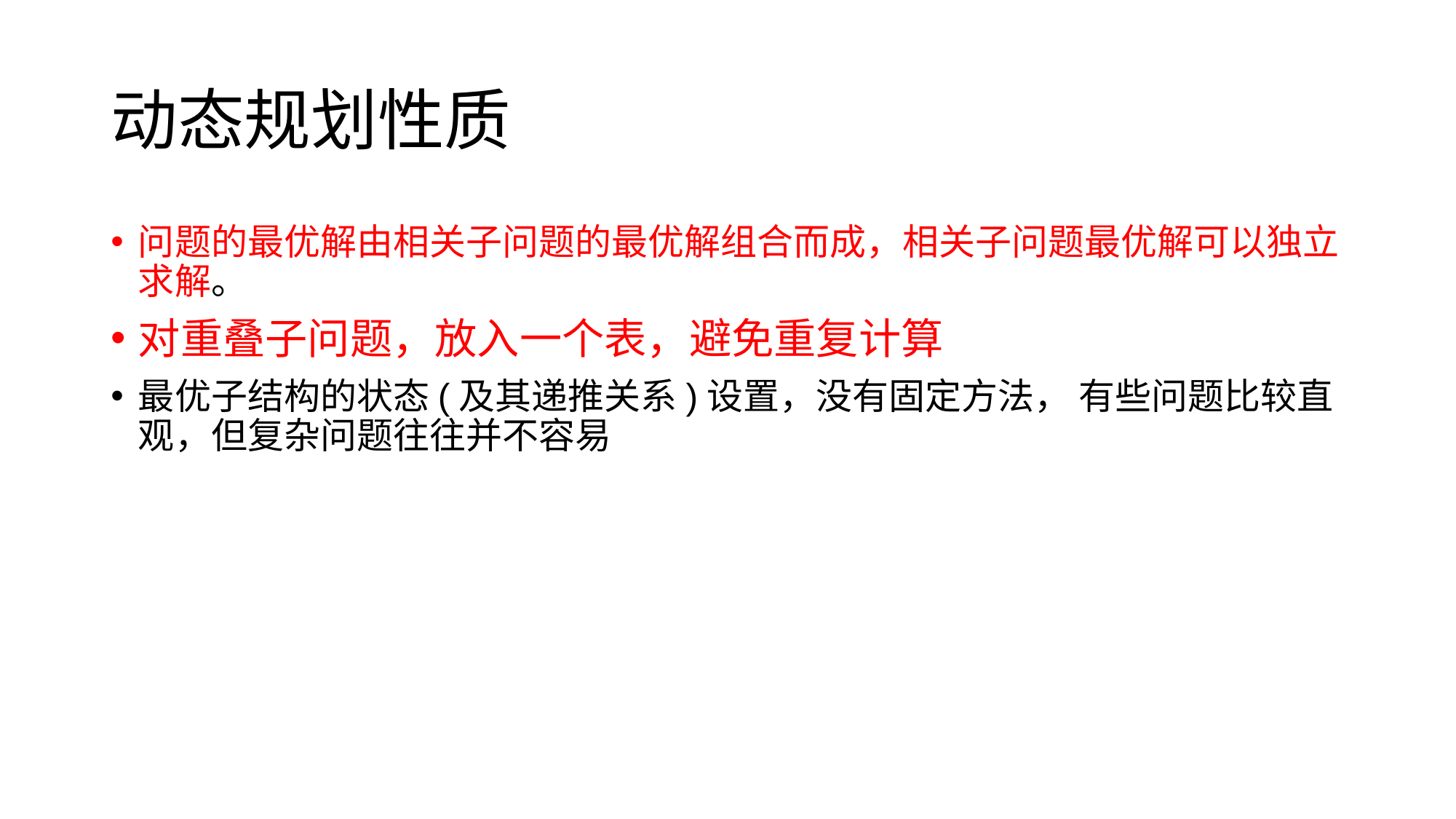

# 动态规划性质
问题的最优解由相关子问题的最优解组合而成，相关子问题最优解可以独立求解。
对重叠子问题，放入一个表，避免重复计算
最优子结构的状态(及其递推关系)设置，没有固定方法， 有些问题比较直观，但复杂问题往往并不容易